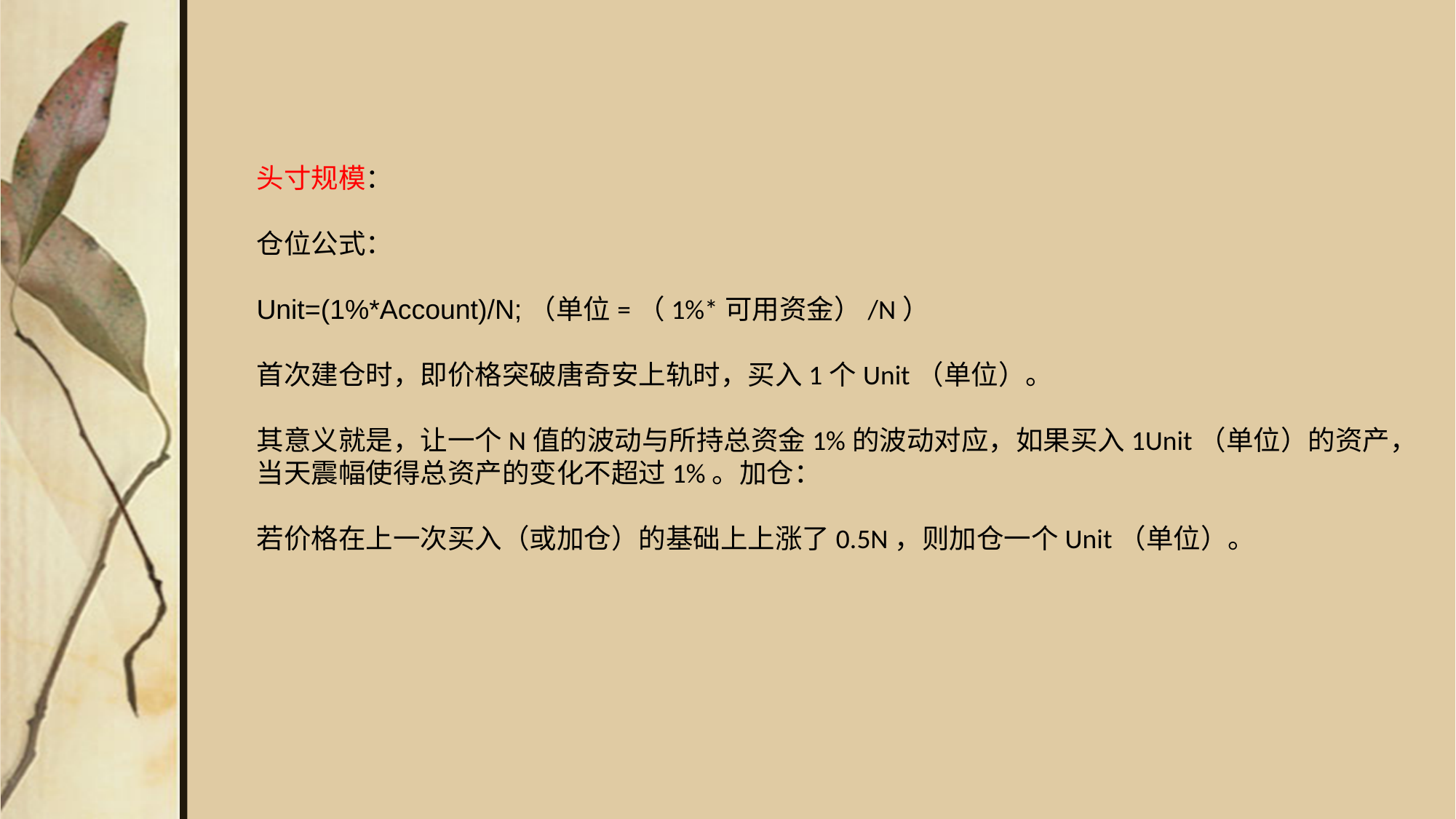

头寸规模：

仓位公式：

Unit=(1%*Account)/N;（单位=（1%*可用资金）/N）

首次建仓时，即价格突破唐奇安上轨时，买入1个Unit（单位）。

其意义就是，让一个N值的波动与所持总资金1%的波动对应，如果买入1Unit（单位）的资产，当天震幅使得总资产的变化不超过1%。加仓：

若价格在上一次买入（或加仓）的基础上上涨了0.5N，则加仓一个Unit（单位）。